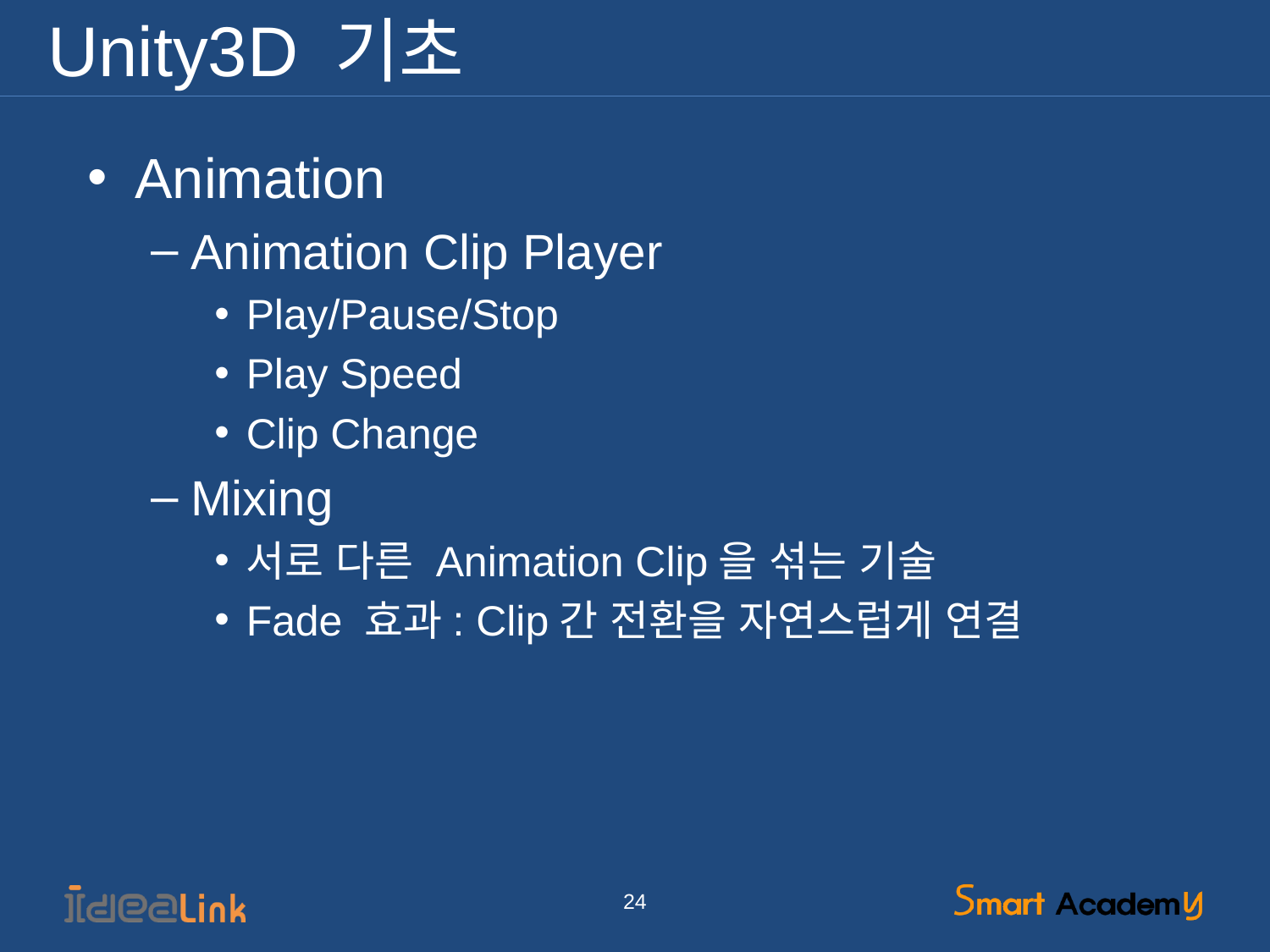

# Unity3D 기초
Animation
Animation Clip Player
Play/Pause/Stop
Play Speed
Clip Change
Mixing
서로 다른 Animation Clip을 섞는 기술
Fade 효과: Clip간 전환을 자연스럽게 연결

24